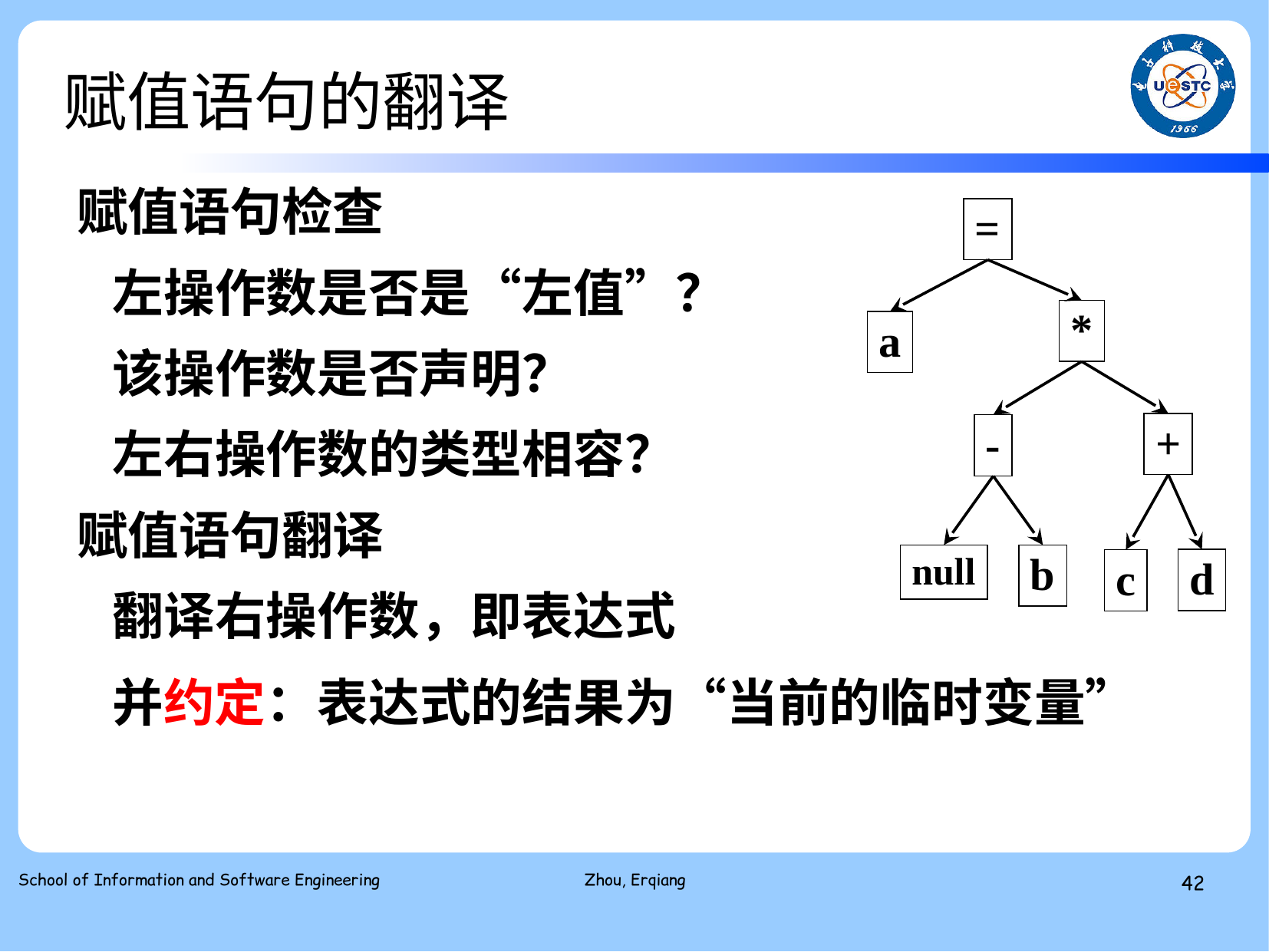

# 赋值语句的翻译
赋值语句检查
  左操作数是否是“左值”？
  该操作数是否声明？
  左右操作数的类型相容？
赋值语句翻译
  翻译右操作数，即表达式
  并约定：表达式的结果为“当前的临时变量”

=
*
a
+
-
null
b
d
c
School of Information and Software Engineering
Zhou, Erqiang
42